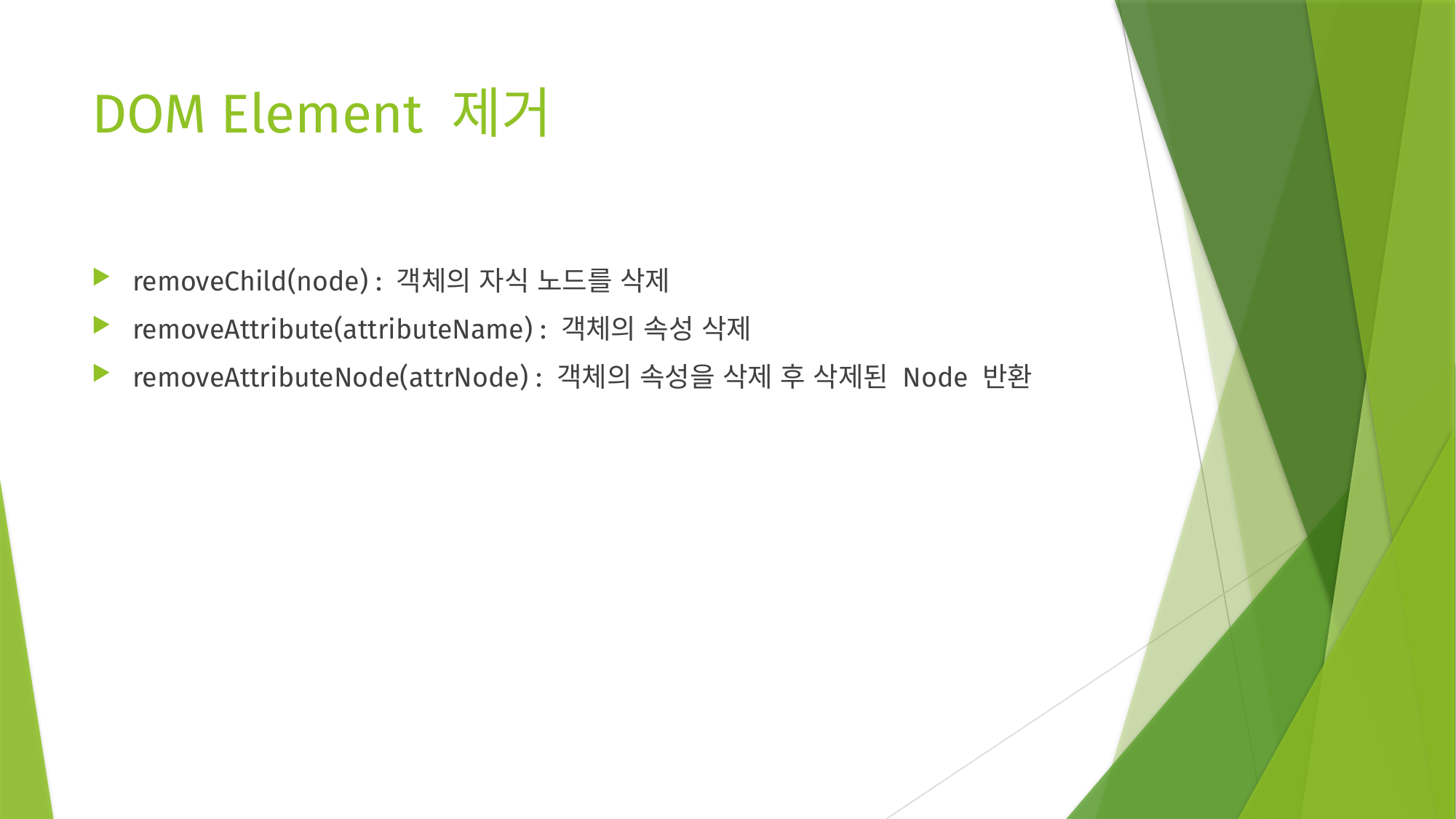

# DOM Element 제거
removeChild(node) : 객체의 자식 노드를 삭제
removeAttribute(attributeName) : 객체의 속성 삭제
removeAttributeNode(attrNode) : 객체의 속성을 삭제 후 삭제된 Node 반환